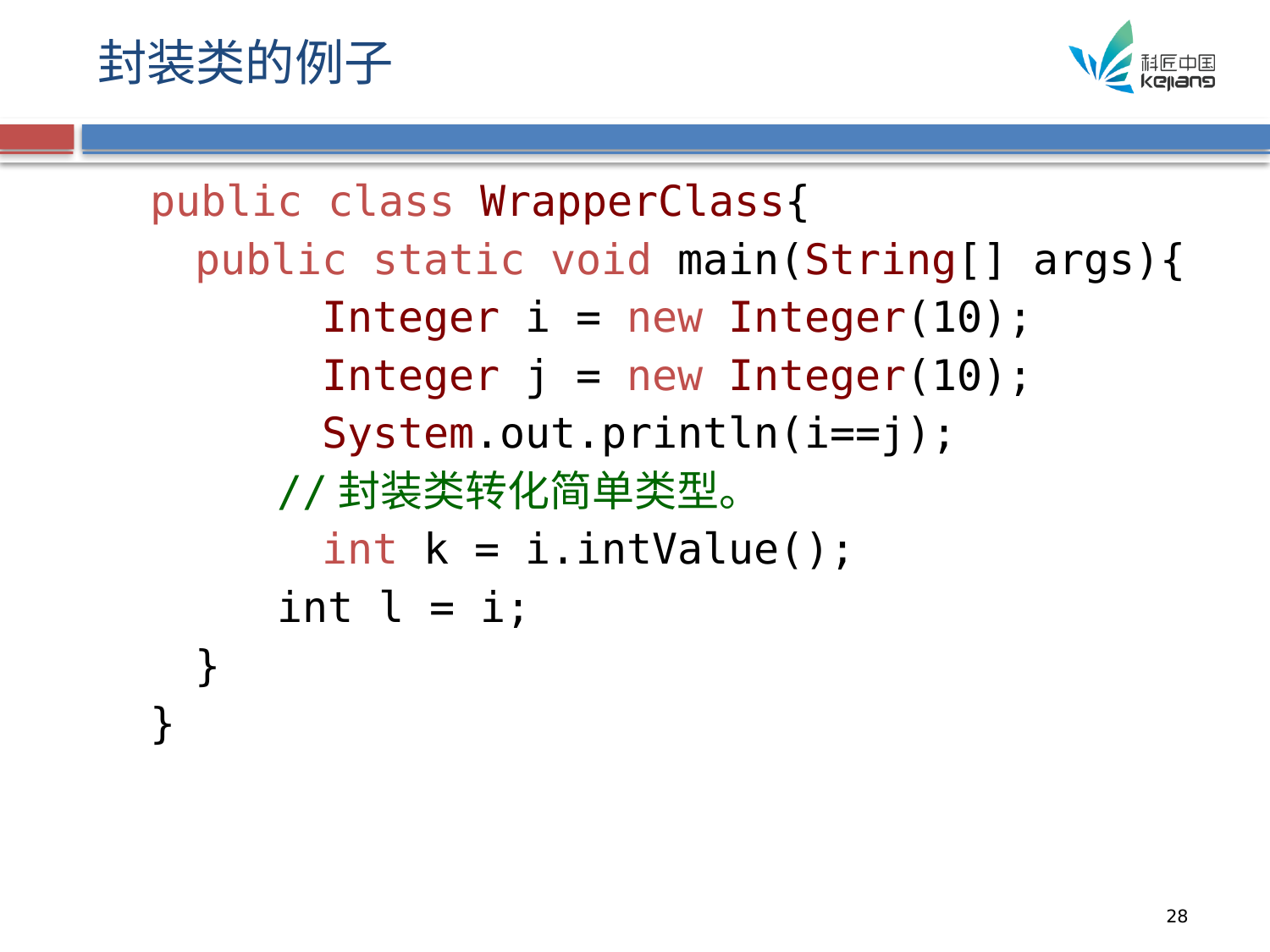

# 封装类的例子
public class WrapperClass{
	public static void main(String[] args){
		Integer i = new Integer(10);
		Integer j = new Integer(10);
		System.out.println(i==j);
     //封装类转化简单类型。
		int k = i.intValue();
     int l = i;
	}
}
28